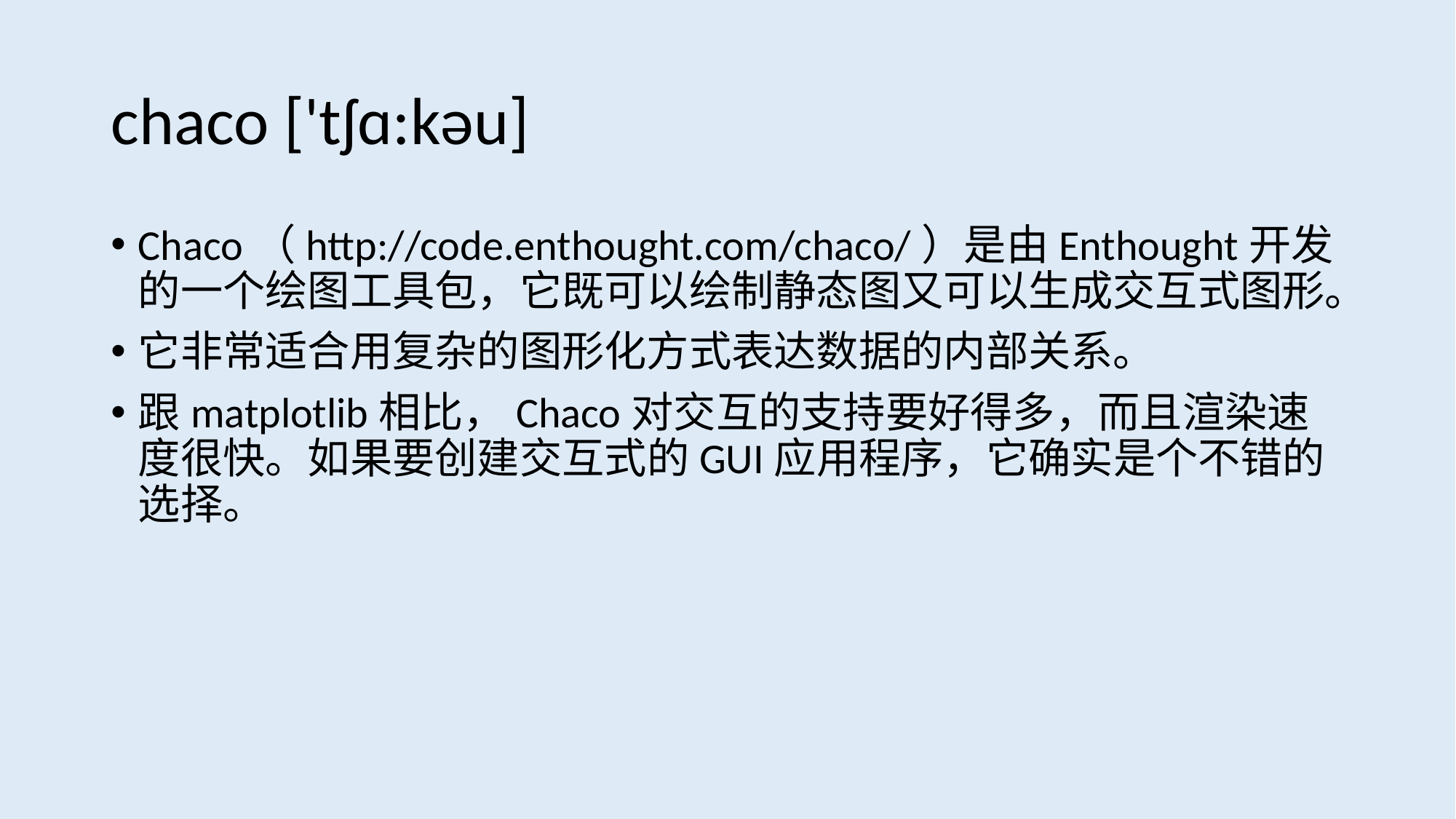

# chaco ['tʃɑ:kəu]
Chaco（http://code.enthought.com/chaco/）是由Enthought开发的一个绘图工具包，它既可以绘制静态图又可以生成交互式图形。
它非常适合用复杂的图形化方式表达数据的内部关系。
跟matplotlib相比，Chaco对交互的支持要好得多，而且渲染速度很快。如果要创建交互式的GUI应用程序，它确实是个不错的选择。